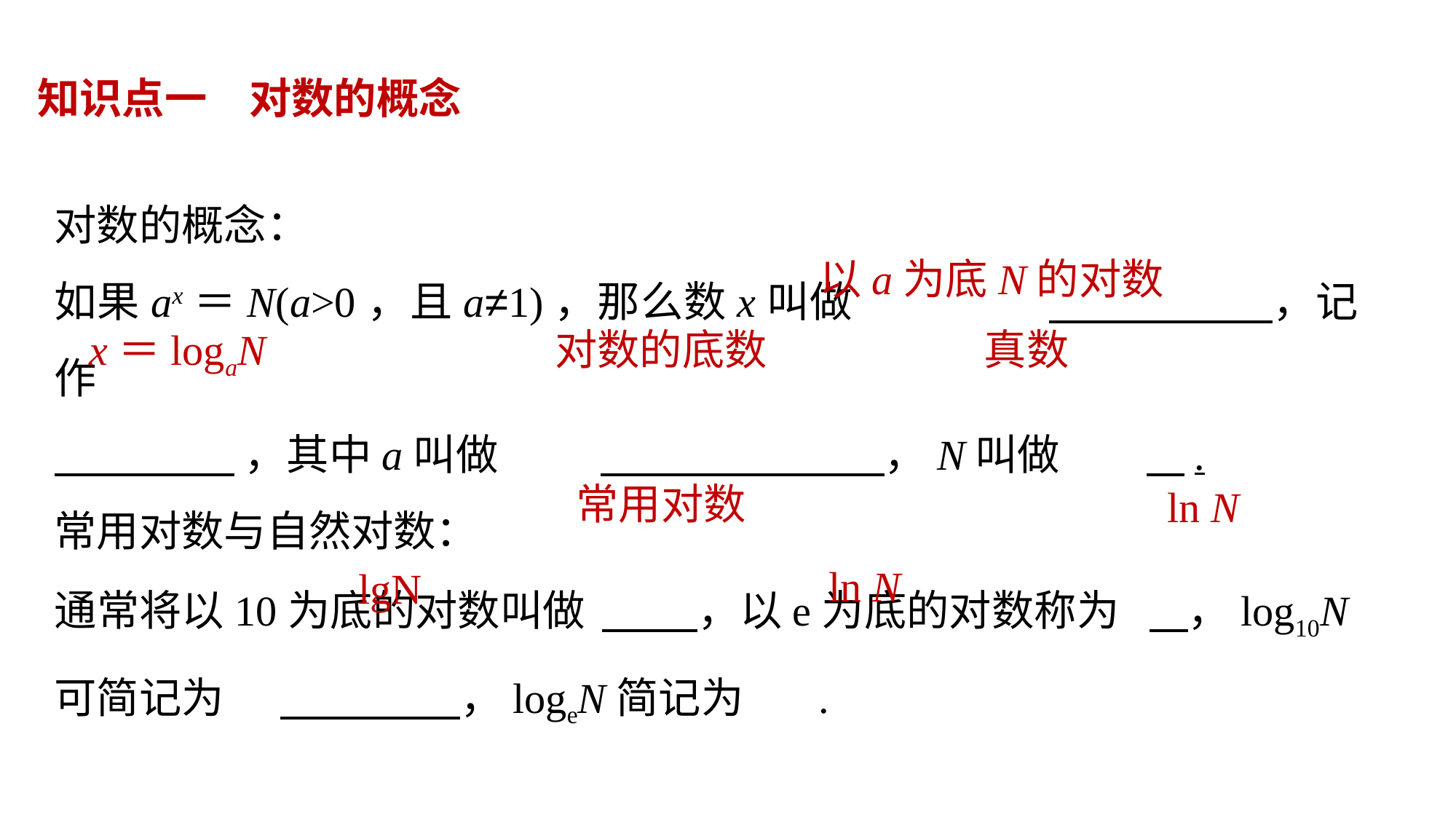

知识点一　对数的概念
对数的概念：
如果ax＝N(a>0，且a≠1)，那么数x叫做		                      ，记作
                   ，其中a叫做	                              ，N叫做	    .
常用对数与自然对数：
通常将以10为底的对数叫做	          ，以e为底的对数称为	    ，log10N可简记为	                   ，logeN简记为	.
以a为底N的对数
x＝logaN
真数
对数的底数
常用对数
ln N
ln N
lgN